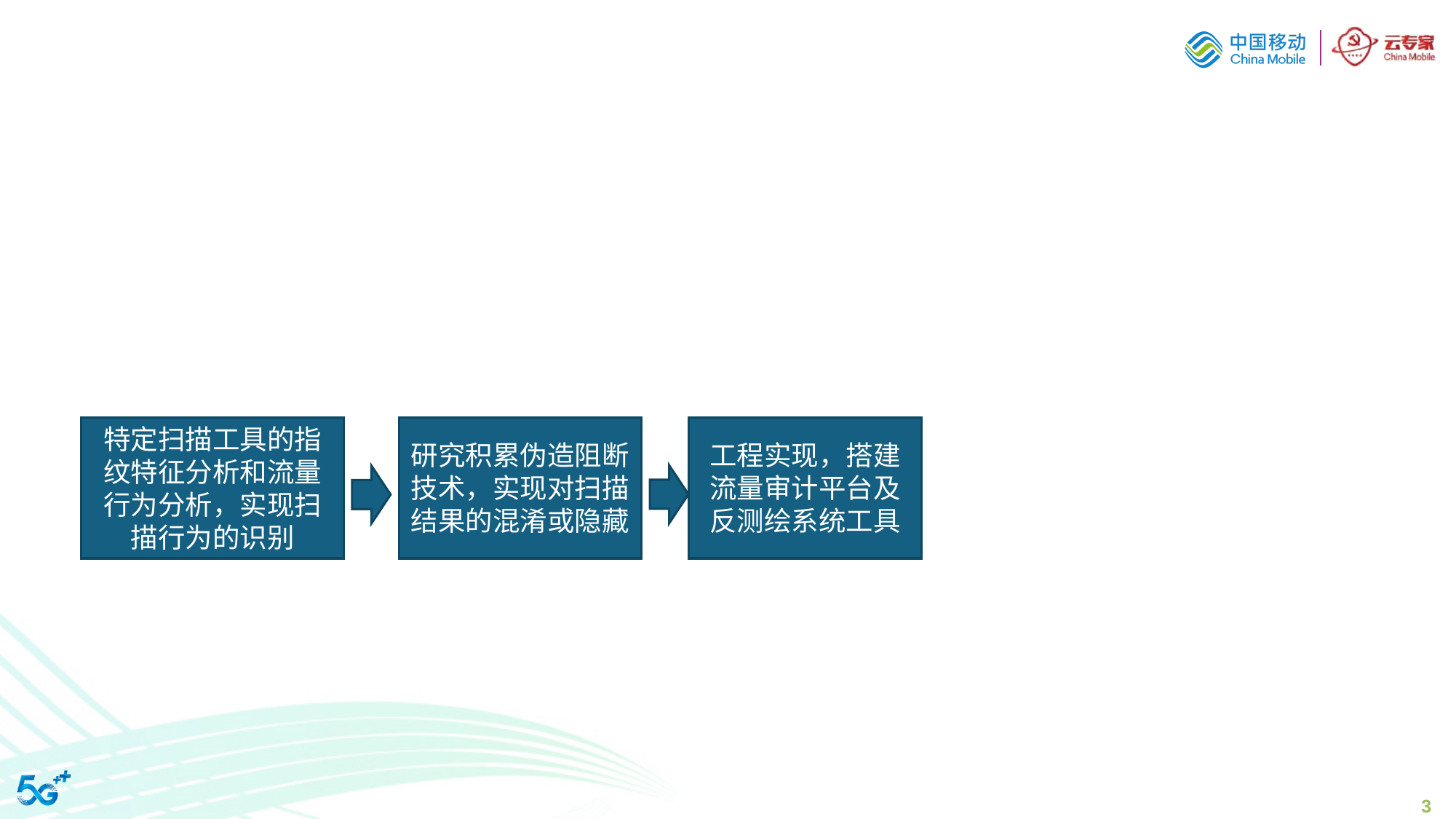

特定扫描工具的指纹特征分析和流量行为分析，实现扫描行为的识别
研究积累伪造阻断技术，实现对扫描结果的混淆或隐藏
工程实现，搭建流量审计平台及反测绘系统工具